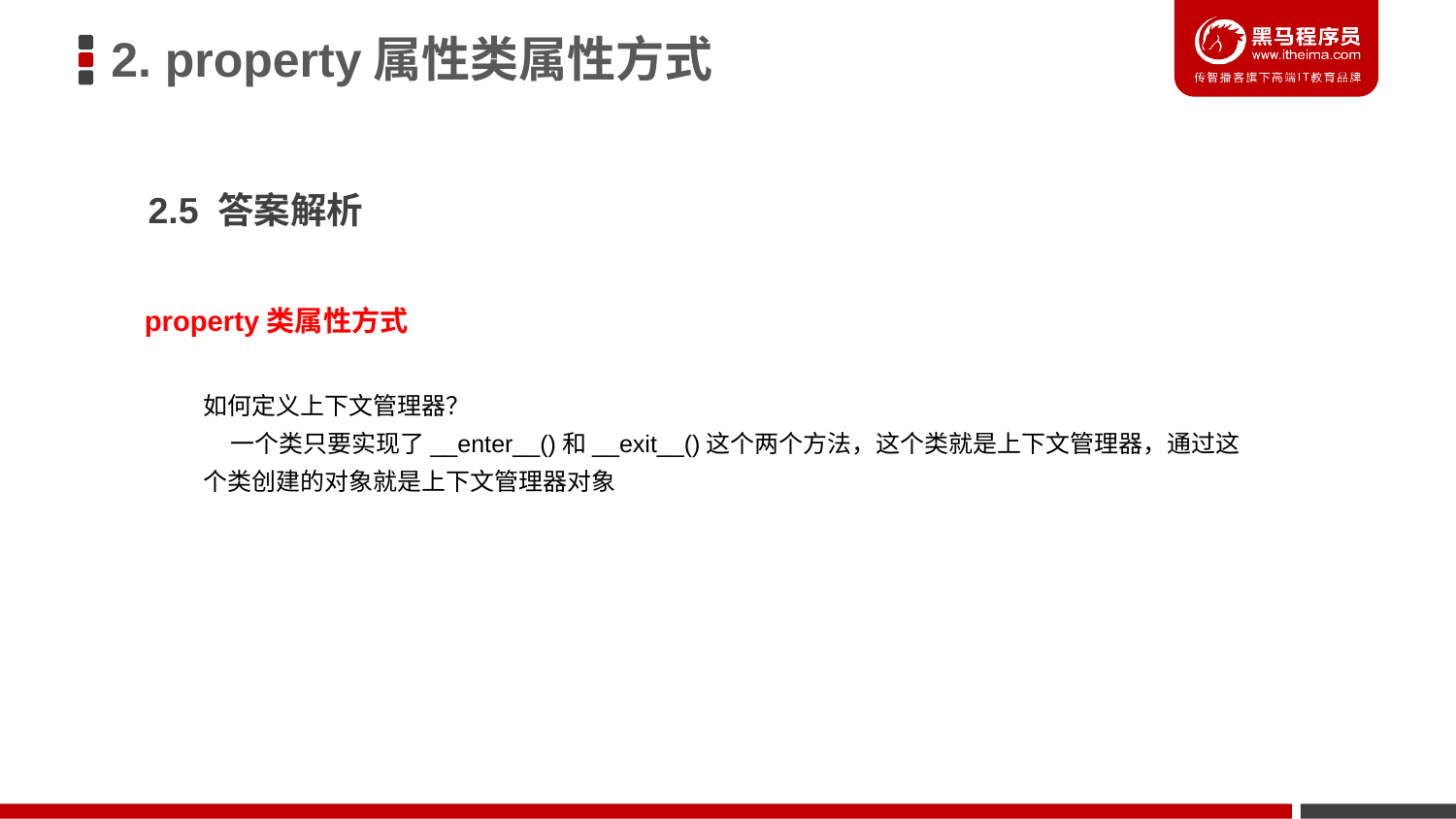

2. property属性类属性方式
2.5 答案解析
property类属性方式
如何定义上下文管理器？
    一个类只要实现了__enter__()和__exit__()这个两个方法，这个类就是上下文管理器，通过这个类创建的对象就是上下文管理器对象